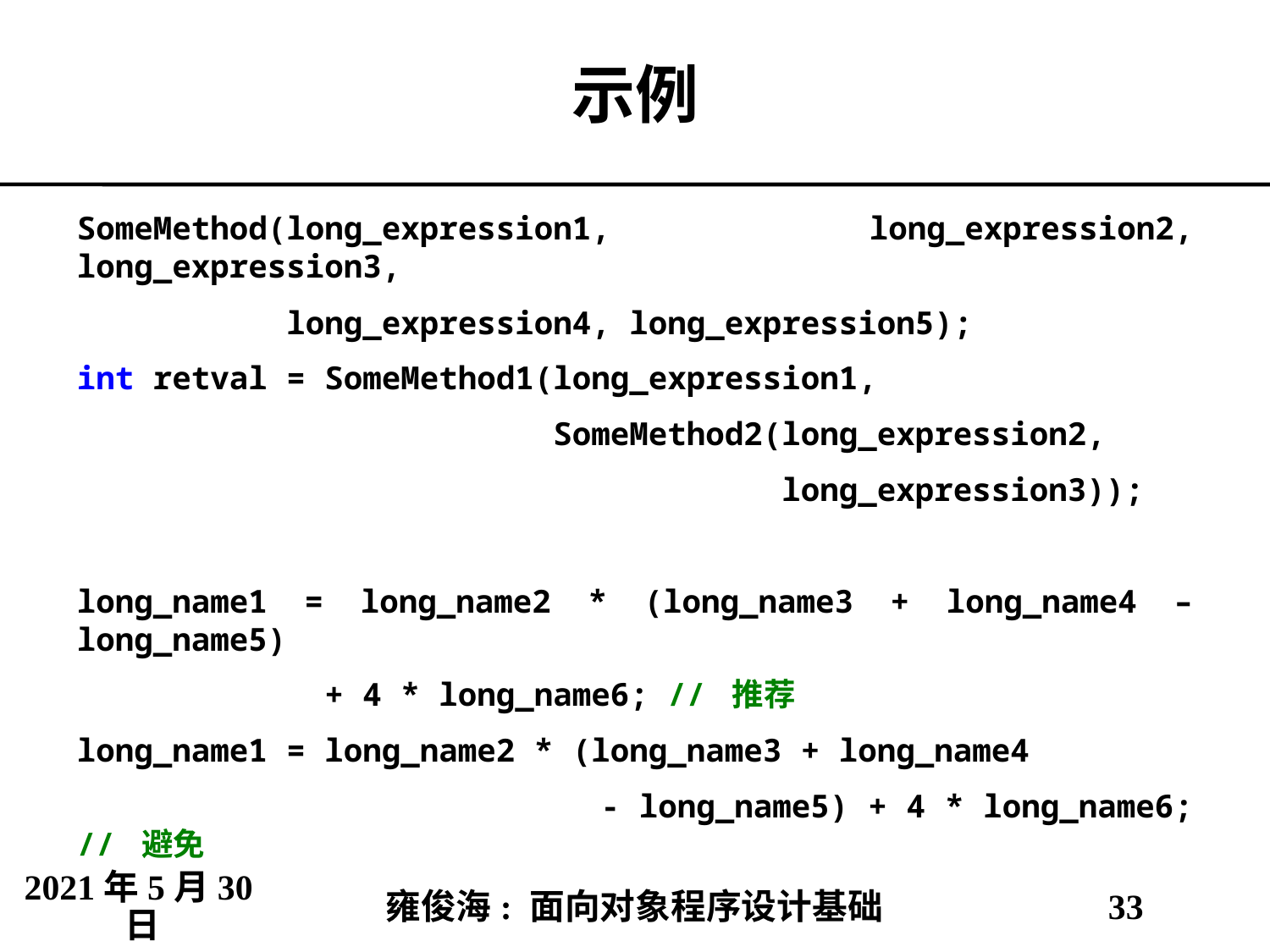

# 示例

SomeMethod(long_expression1, long_expression2, long_expression3,
           long_expression4, long_expression5);
int retval = SomeMethod1(long_expression1,
                         SomeMethod2(long_expression2,
                                     long_expression3));

long_name1 = long_name2 * (long_name3 + long_name4 – long_name5)
             + 4 * long_name6; // 推荐
long_name1 = long_name2 * (long_name3 + long_name4
                           - long_name5) + 4 * long_name6; // 避免
2021年5月30日
雍俊海: 面向对象程序设计基础
33